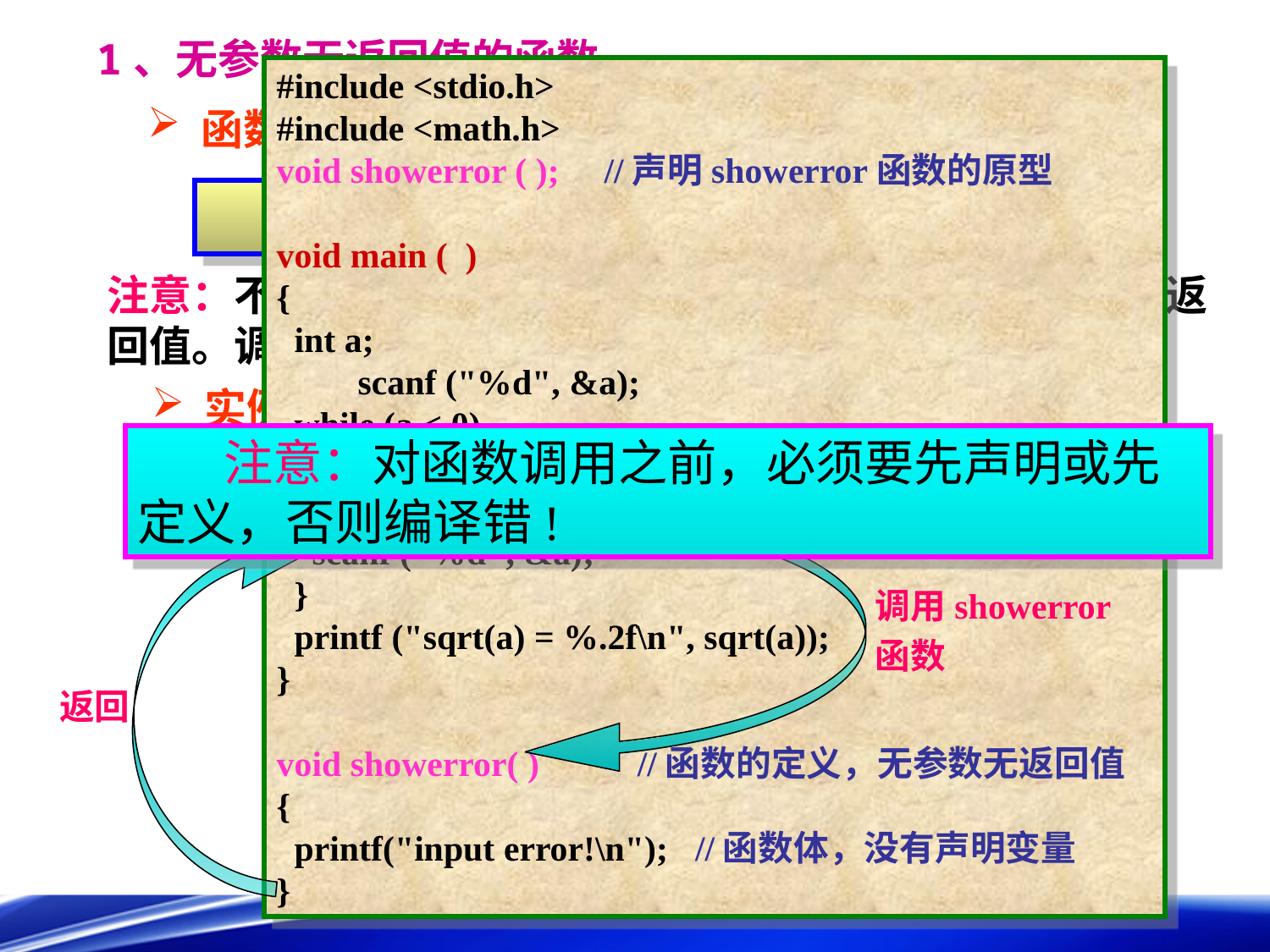

1、无参数无返回值的函数
#include <stdio.h>
#include <math.h>
void showerror ( );     //声明showerror函数的原型

void main (  )
{
  int a;
  scanf ("%d", &a);
  while (a < 0)
  {
    showerror( );
    scanf ("%d", &a);
  }
  printf ("sqrt(a) = %.2f\n", sqrt(a));
}

void showerror( )           //函数的定义，无参数无返回值
{
  printf("input error!\n");   //函数体，没有声明变量
}
 函数的调用
函数名(  )；
注意：不能将这种函数调用赋值给任何变量，因为它没有返回值。调用时，（ ）中间不能有void。
 实例
        注意：对函数调用之前，必须要先声明或先定义，否则编译错!

调用showerror
函数

返回